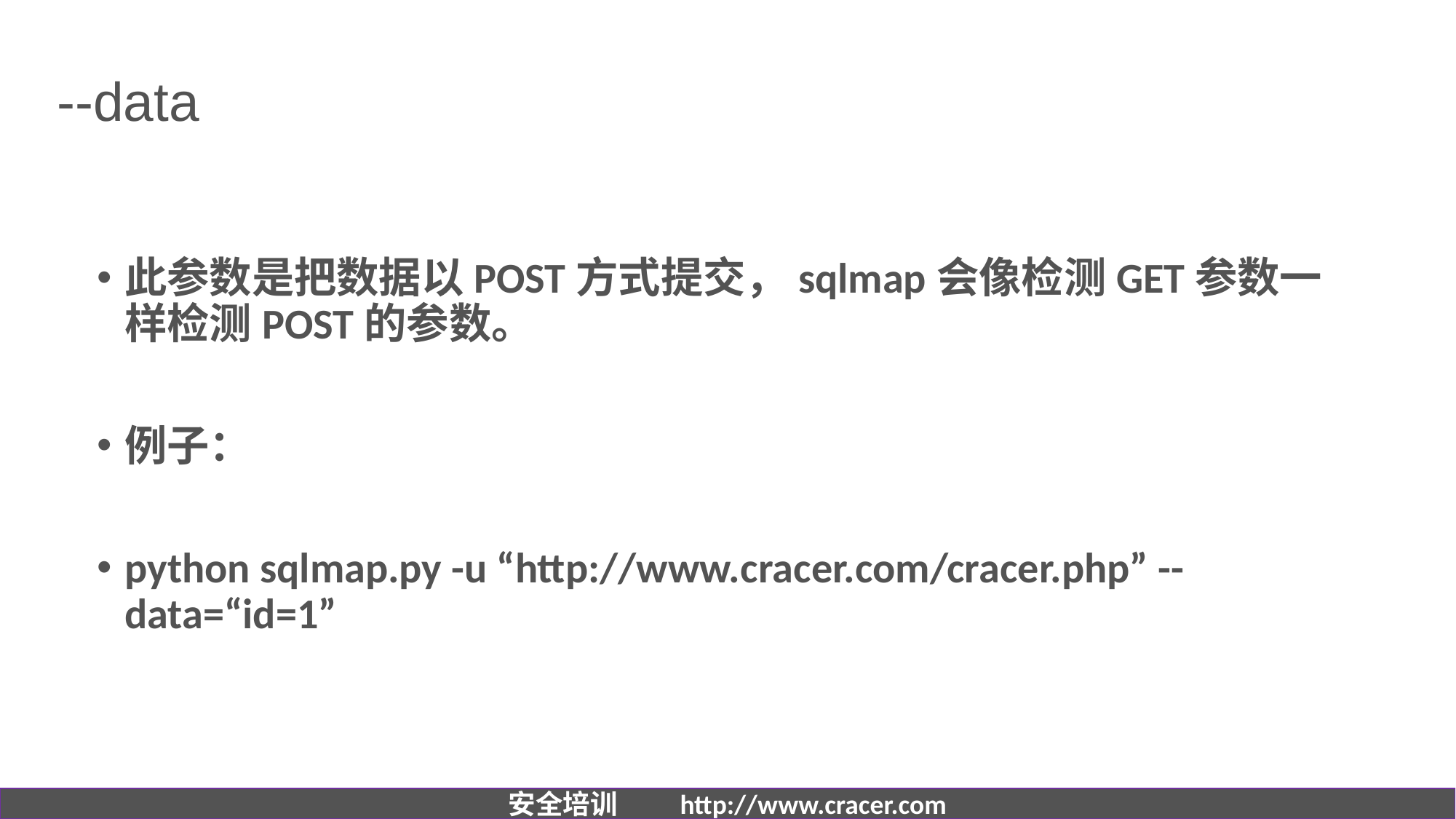

# --data

此参数是把数据以POST方式提交，sqlmap会像检测GET参数一样检测POST的参数。

例子：

python sqlmap.py -u “http://www.cracer.com/cracer.php” --data=“id=1”